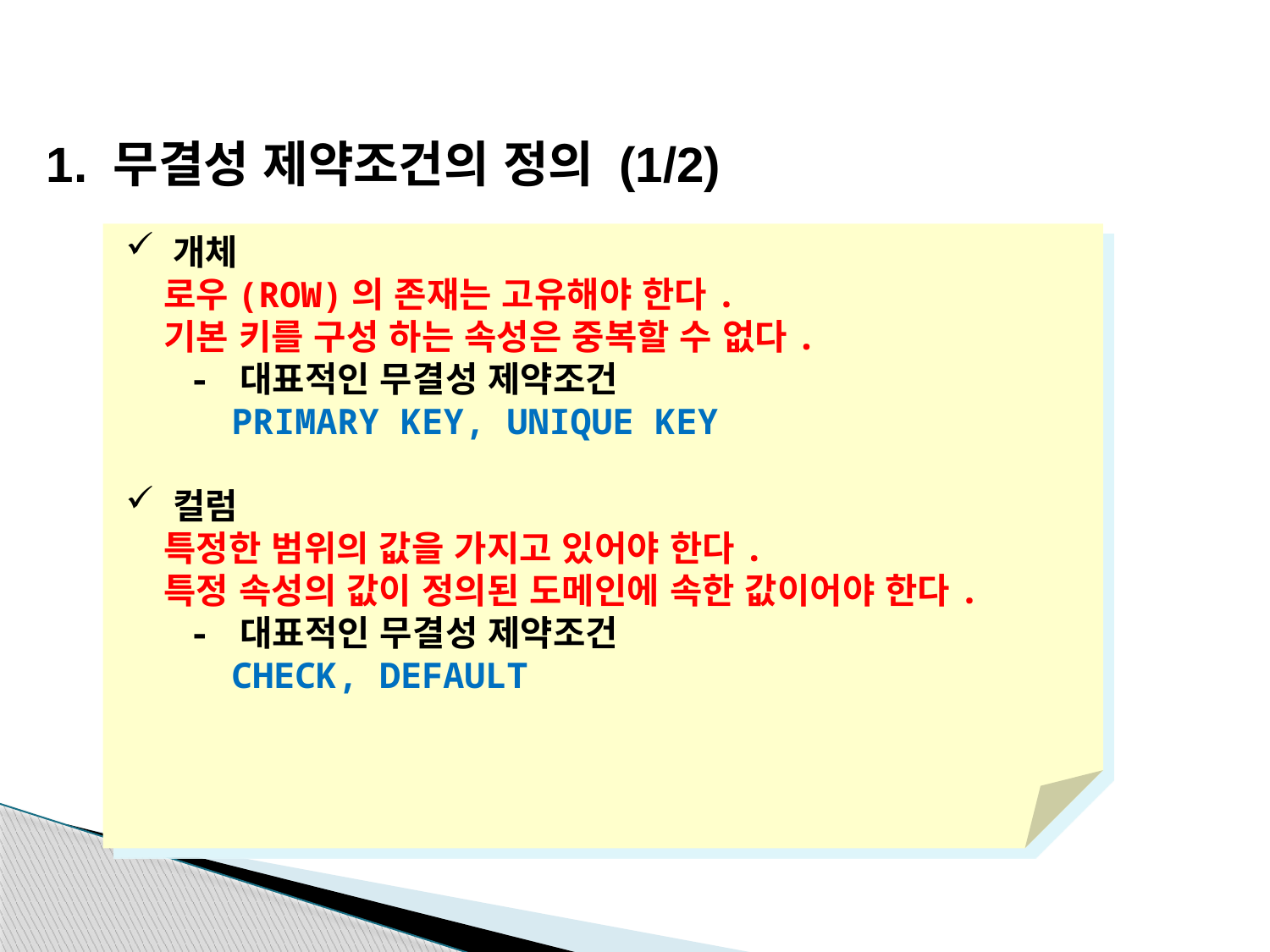

1. 무결성 제약조건의 정의 (1/2)
개체
   로우(ROW)의 존재는 고유해야 한다.
   기본 키를 구성 하는 속성은 중복할 수 없다.
   - 대표적인 무결성 제약조건
     PRIMARY KEY, UNIQUE KEY

컬럼
   특정한 범위의 값을 가지고 있어야 한다.
   특정 속성의 값이 정의된 도메인에 속한 값이어야 한다.
   - 대표적인 무결성 제약조건
     CHECK, DEFAULT